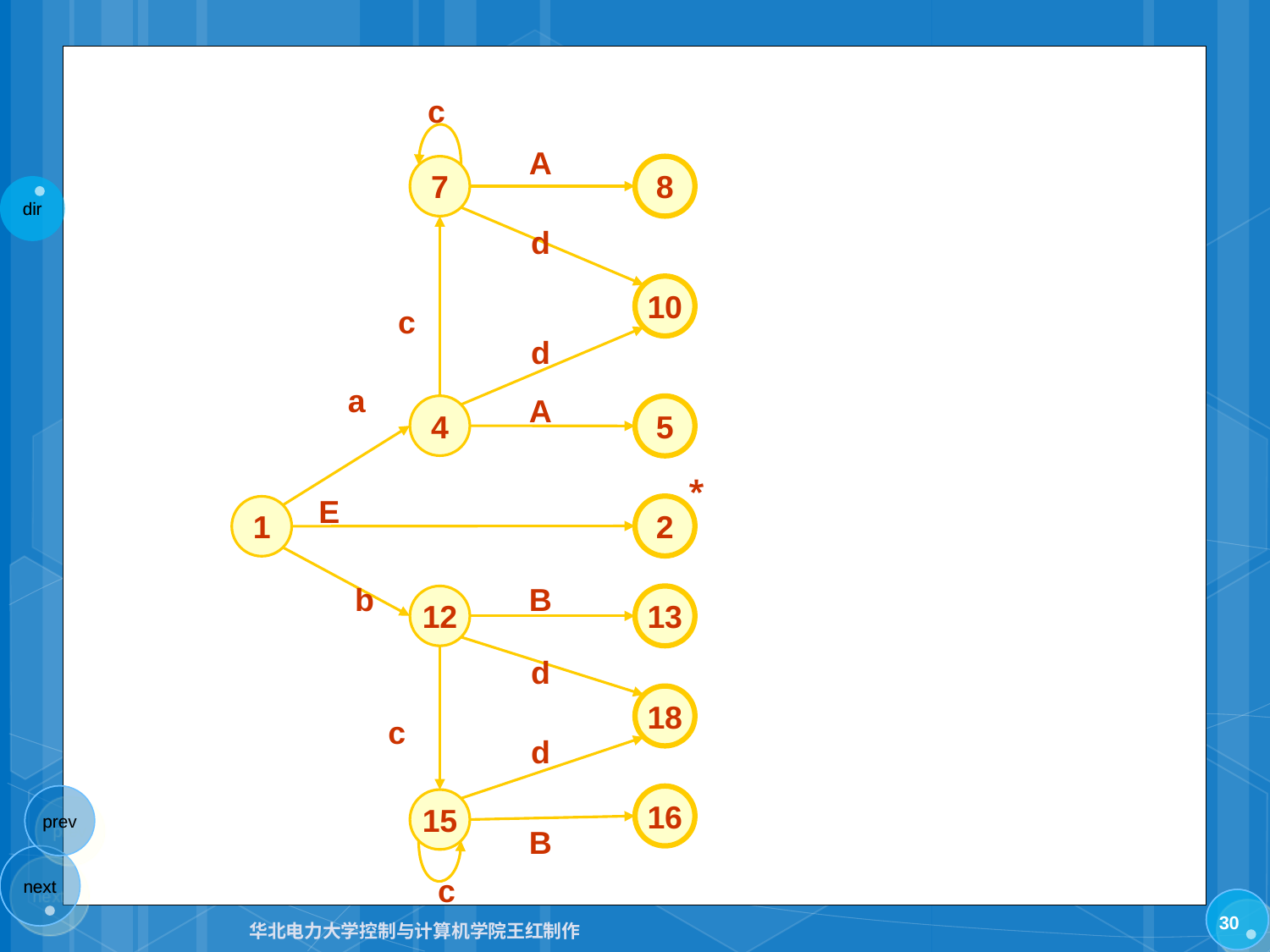

c
A
7
8
d
10
c
d
a
A
4
5
*
2
E
1
b
B
12
13
d
18
c
d
16
15
B
c
30
华北电力大学控制与计算机学院王红制作